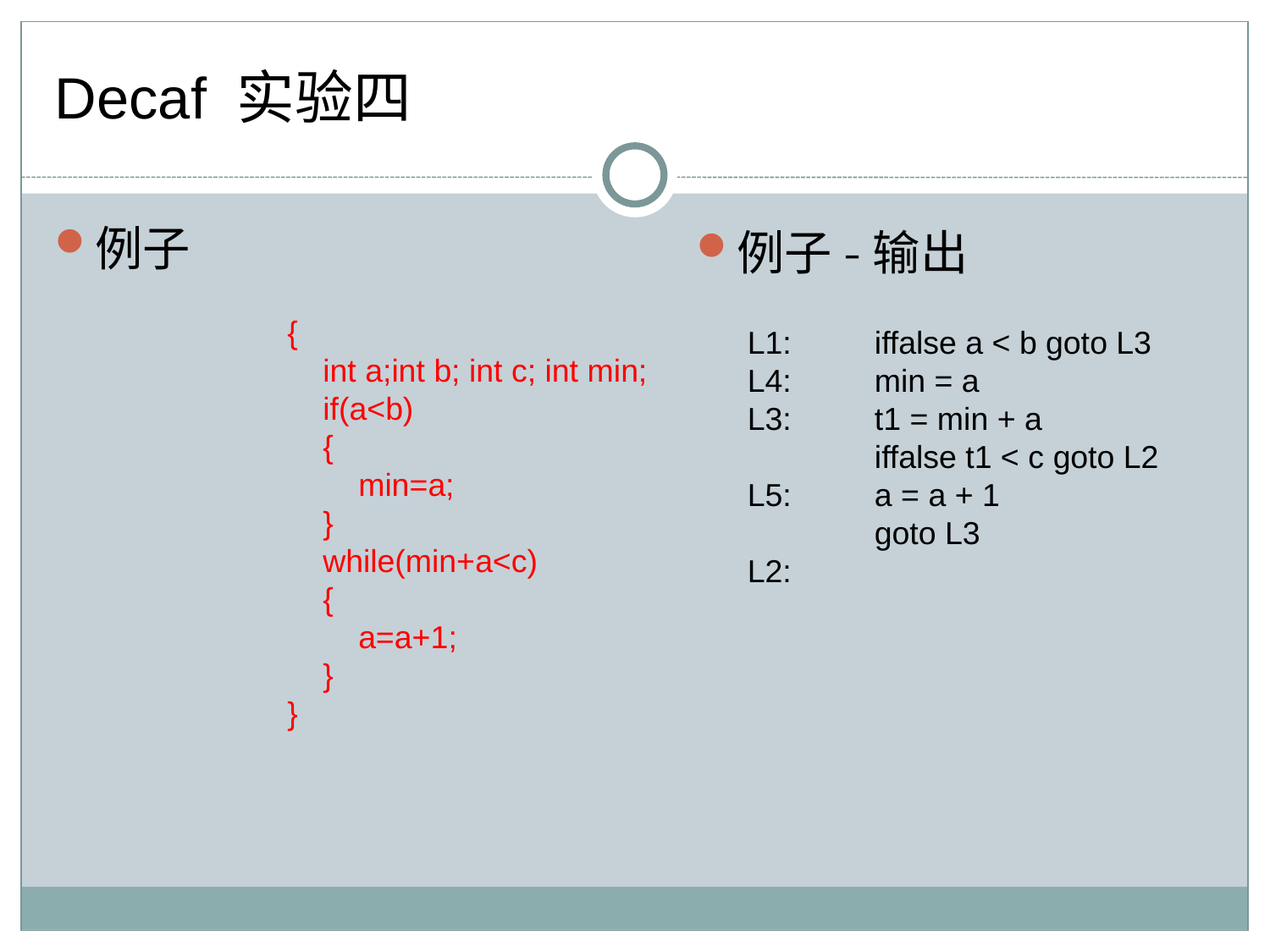

Decaf 实验四
例子

例子-输出
{
    int a;int b; int c; int min;
    if(a<b)
    {
        min=a;
    }
    while(min+a<c)
    {
        a=a+1;
    }
}
L1:	iffalse a < b goto L3
L4:	min = a
L3:	t1 = min + a
	iffalse t1 < c goto L2
L5:	a = a + 1
	goto L3
L2: